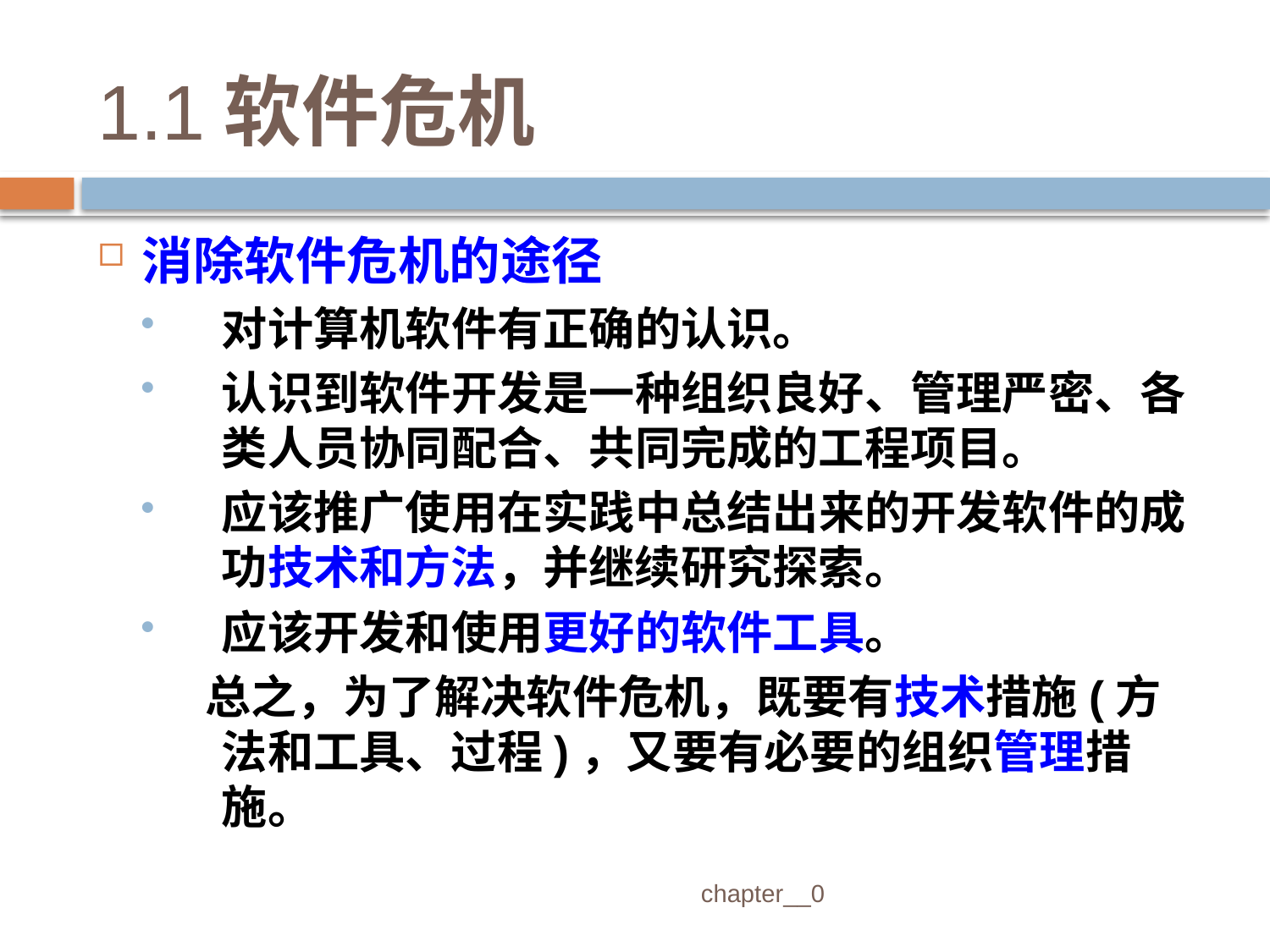

# 1.1软件危机
12
消除软件危机的途径
对计算机软件有正确的认识。
认识到软件开发是一种组织良好、管理严密、各类人员协同配合、共同完成的工程项目。
应该推广使用在实践中总结出来的开发软件的成功技术和方法，并继续研究探索。
应该开发和使用更好的软件工具。
     总之，为了解决软件危机，既要有技术措施(方法和工具、过程)，又要有必要的组织管理措施。

 chapter__0